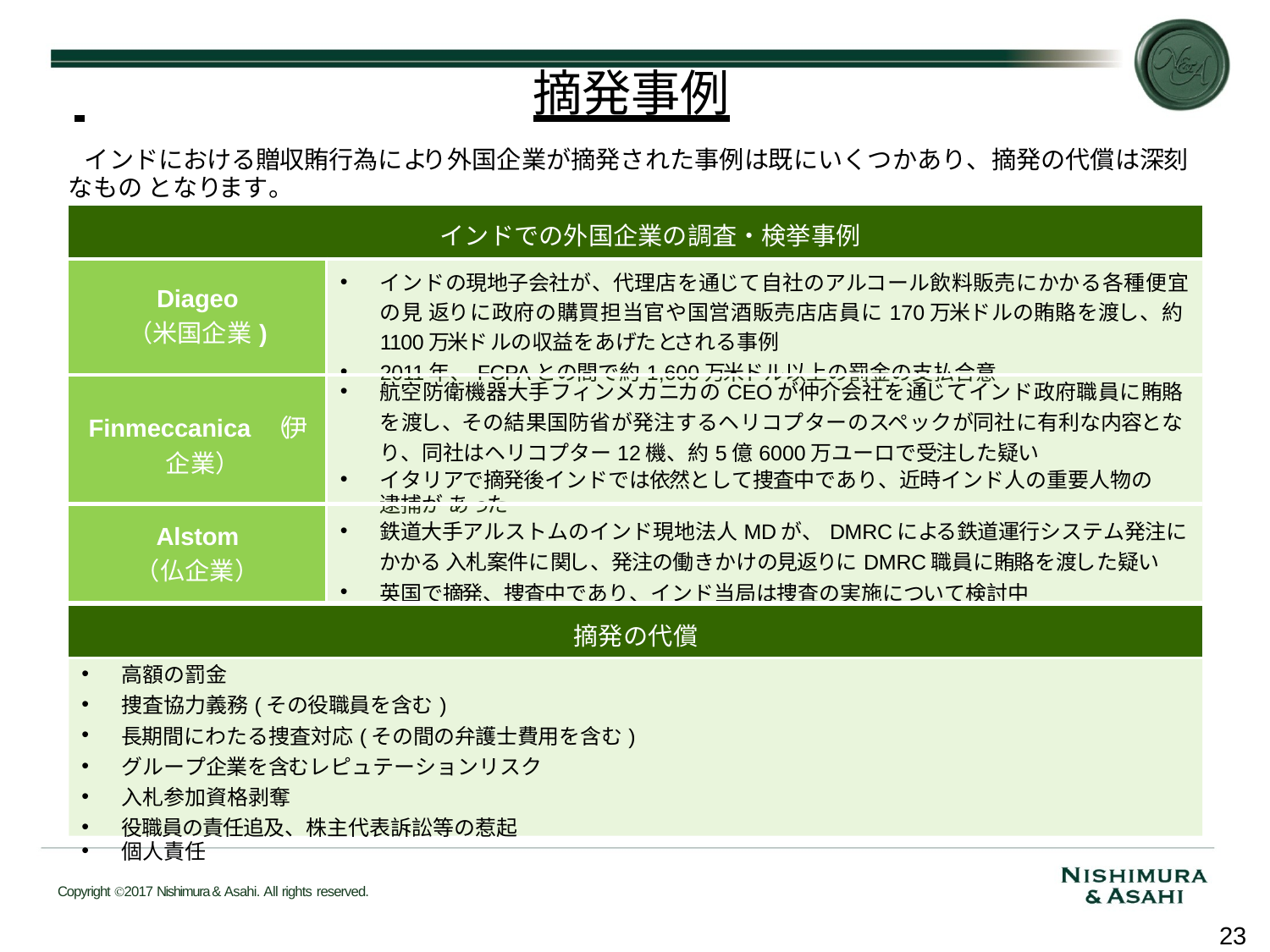

# 摘発事例
インドにおける贈収賄行為により外国企業が摘発された事例は既にいくつかあり、摘発の代償は深刻なもの となります。
| インドでの外国企業の調査・検挙事例 |  |
| --- | --- |
| Diageo （米国企業) | インドの現地子会社が、代理店を通じて自社のアルコール飲料販売にかかる各種便宜の見 返りに政府の購買担当官や国営酒販売店店員に170万米ドルの賄賂を渡し、約1100万米ド ルの収益をあげたとされる事例 2011年、FCPAとの間で約1,600万米ドル以上の罰金の支払合意 |
| Finmeccanica （伊 企業） | 航空防衛機器大手フィンメカニカのCEOが仲介会社を通じてインド政府職員に賄賂を渡し、 その結果国防省が発注するヘリコプターのスペックが同社に有利な内容となり、同社はヘリ コプター12機、約5億6000万ユーロで受注した疑い イタリアで摘発後インドでは依然として捜査中であり、近時インド人の重要人物の逮捕が あった |
| Alstom （仏企業） | 鉄道大手アルストムのインド現地法人MDが、DMRCによる鉄道運行システム発注にかかる 入札案件に関し、発注の働きかけの見返りにDMRC職員に賄賂を渡した疑い 英国で摘発、捜査中であり、インド当局は捜査の実施について検討中 |
| 摘発の代償 |  |
| 高額の罰金 捜査協力義務(その役職員を含む) 長期間にわたる捜査対応(その間の弁護士費用を含む) グループ企業を含むレピュテーションリスク 入札参加資格剥奪 役職員の責任追及、株主代表訴訟等の惹起 個人責任 |  |
Copyright Ⓒ2017 Nishimura & Asahi. All rights reserved.
23